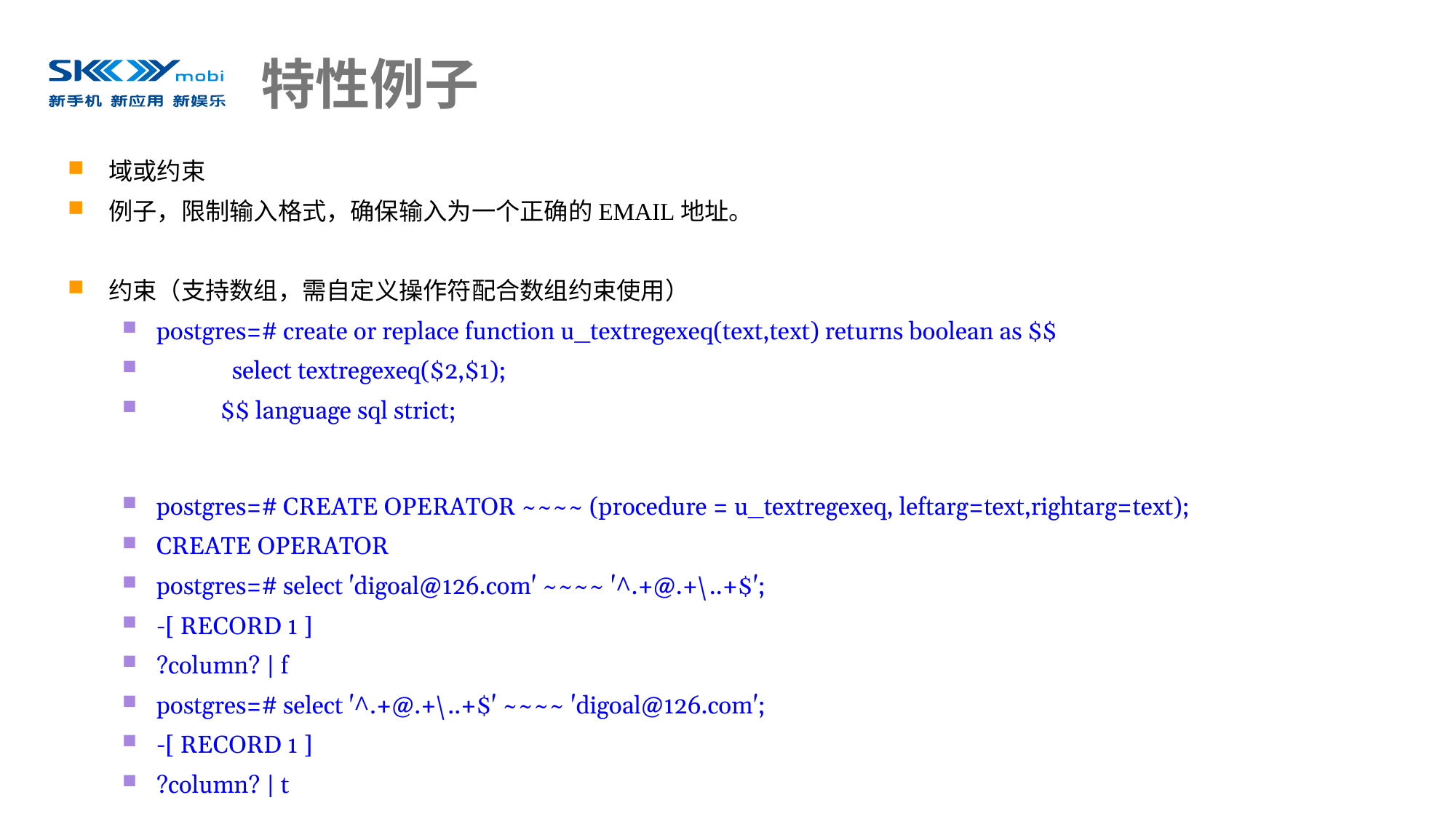

# 特性例子
域或约束
例子，限制输入格式，确保输入为一个正确的EMAIL地址。

约束（支持数组，需自定义操作符配合数组约束使用）
postgres=# create or replace function u_textregexeq(text,text) returns boolean as $$
             select textregexeq($2,$1);
           $$ language sql strict;

postgres=# CREATE OPERATOR ~~~~ (procedure = u_textregexeq, leftarg=text,rightarg=text);
CREATE OPERATOR
postgres=# select 'digoal@126.com' ~~~~ '^.+@.+\..+$';
-[ RECORD 1 ]
?column? | f
postgres=# select '^.+@.+\..+$' ~~~~ 'digoal@126.com';
-[ RECORD 1 ]
?column? | t